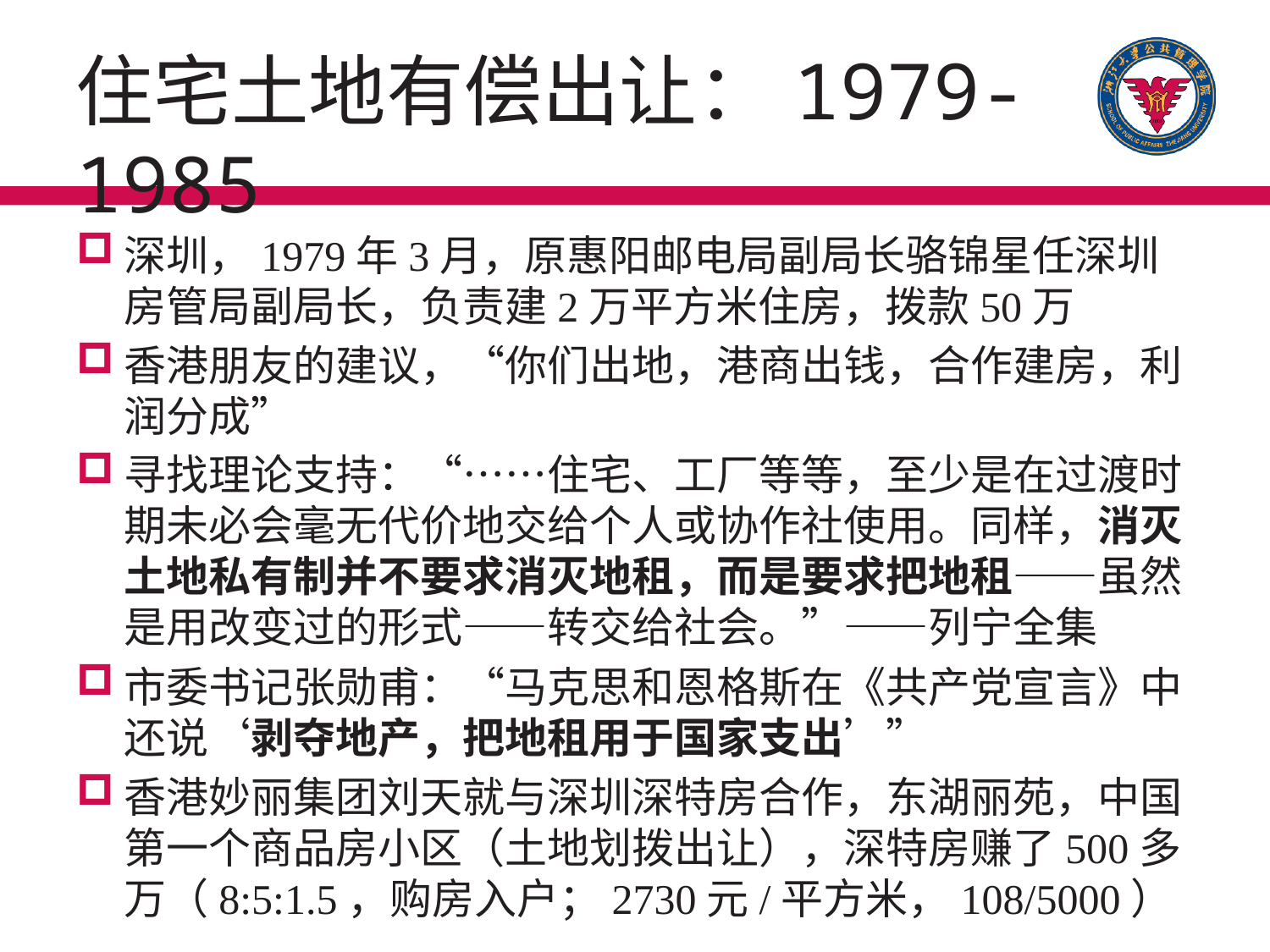

# 住宅土地有偿出让：1979-1985
深圳，1979年3月，原惠阳邮电局副局长骆锦星任深圳房管局副局长，负责建2万平方米住房，拨款50万
香港朋友的建议，“你们出地，港商出钱，合作建房，利润分成”
寻找理论支持：“……住宅、工厂等等，至少是在过渡时期未必会毫无代价地交给个人或协作社使用。同样，消灭土地私有制并不要求消灭地租，而是要求把地租——虽然是用改变过的形式——转交给社会。”——列宁全集
市委书记张勋甫：“马克思和恩格斯在《共产党宣言》中还说‘剥夺地产，把地租用于国家支出’”
香港妙丽集团刘天就与深圳深特房合作，东湖丽苑，中国第一个商品房小区（土地划拨出让），深特房赚了500多万（8:5:1.5，购房入户；2730元/平方米，108/5000）